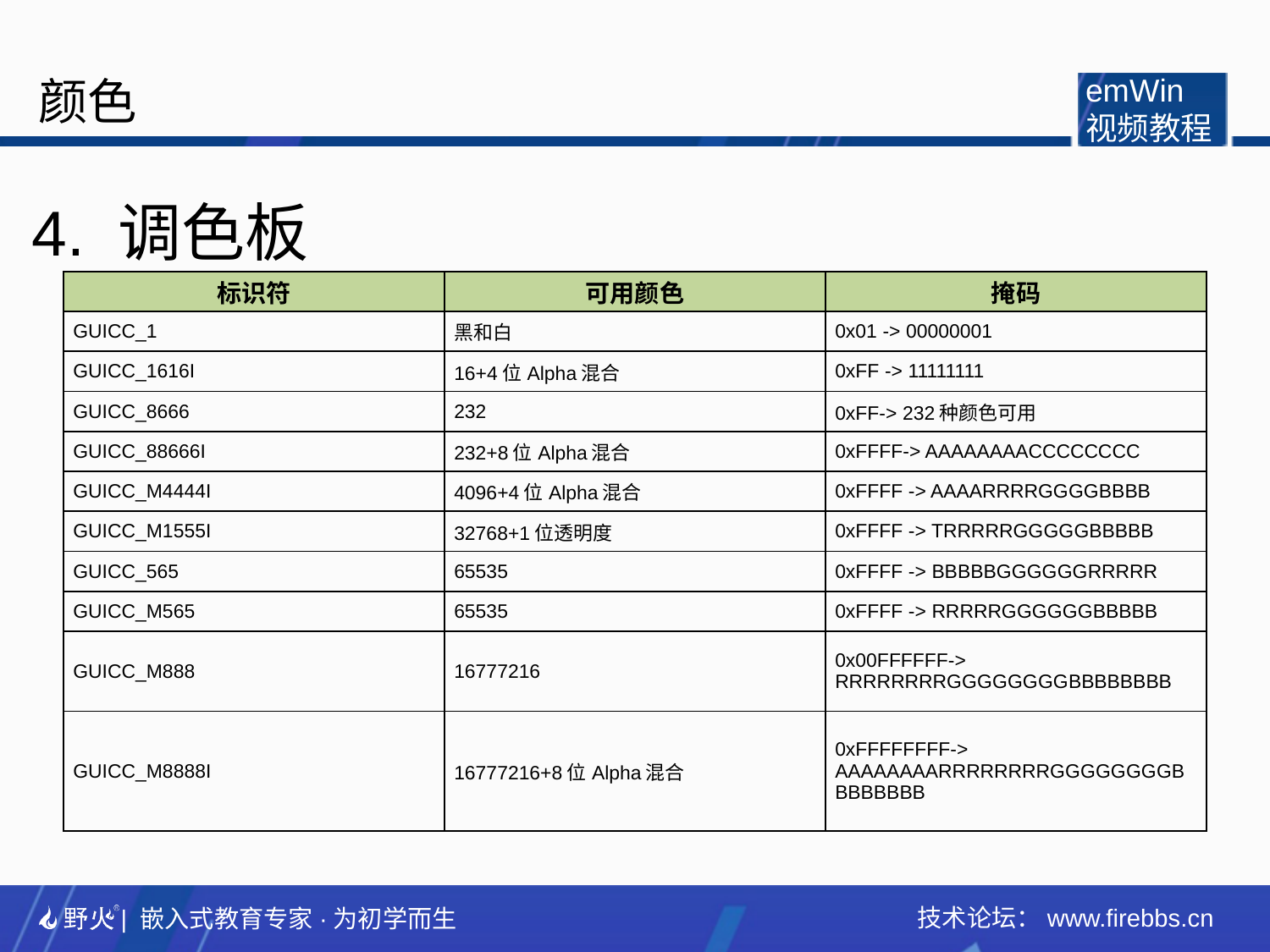

颜色
emWin
视频教程
4. 调色板
| 标识符 | 可用颜色 | 掩码 |
| --- | --- | --- |
| GUICC\_1 | 黑和白 | 0x01 -> 00000001 |
| GUICC\_1616I | 16+4位Alpha混合 | 0xFF -> 11111111 |
| GUICC\_8666 | 232 | 0xFF-> 232种颜色可用 |
| GUICC\_88666I | 232+8位Alpha混合 | 0xFFFF-> AAAAAAAACCCCCCCC |
| GUICC\_M4444I | 4096+4位Alpha混合 | 0xFFFF -> AAAARRRRGGGGBBBB |
| GUICC\_M1555I | 32768+1位透明度 | 0xFFFF -> TRRRRRGGGGGBBBBB |
| GUICC\_565 | 65535 | 0xFFFF -> BBBBBGGGGGGRRRRR |
| GUICC\_M565 | 65535 | 0xFFFF -> RRRRRGGGGGGBBBBB |
| GUICC\_M888 | 16777216 | 0x00FFFFFF-> RRRRRRRRGGGGGGGGBBBBBBBB |
| GUICC\_M8888I | 16777216+8位Alpha混合 | 0xFFFFFFFF-> AAAAAAAARRRRRRRRGGGGGGGGBBBBBBBB |